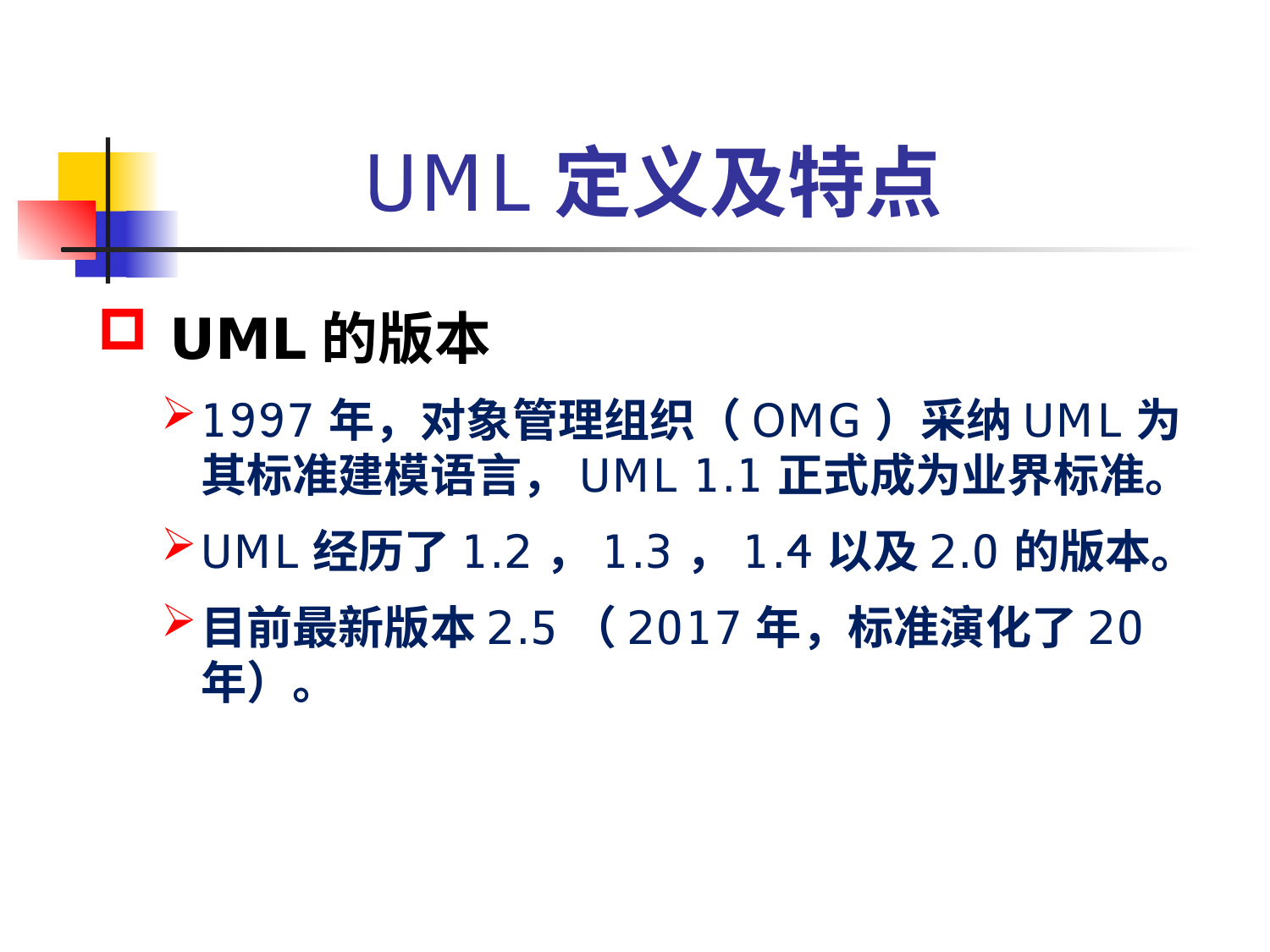

# UML定义及特点
 UML的版本
1997年，对象管理组织（OMG）采纳UML为其标准建模语言，UML 1.1正式成为业界标准。
UML经历了1.2，1.3，1.4以及2.0的版本。
目前最新版本2.5（2017年，标准演化了20年）。